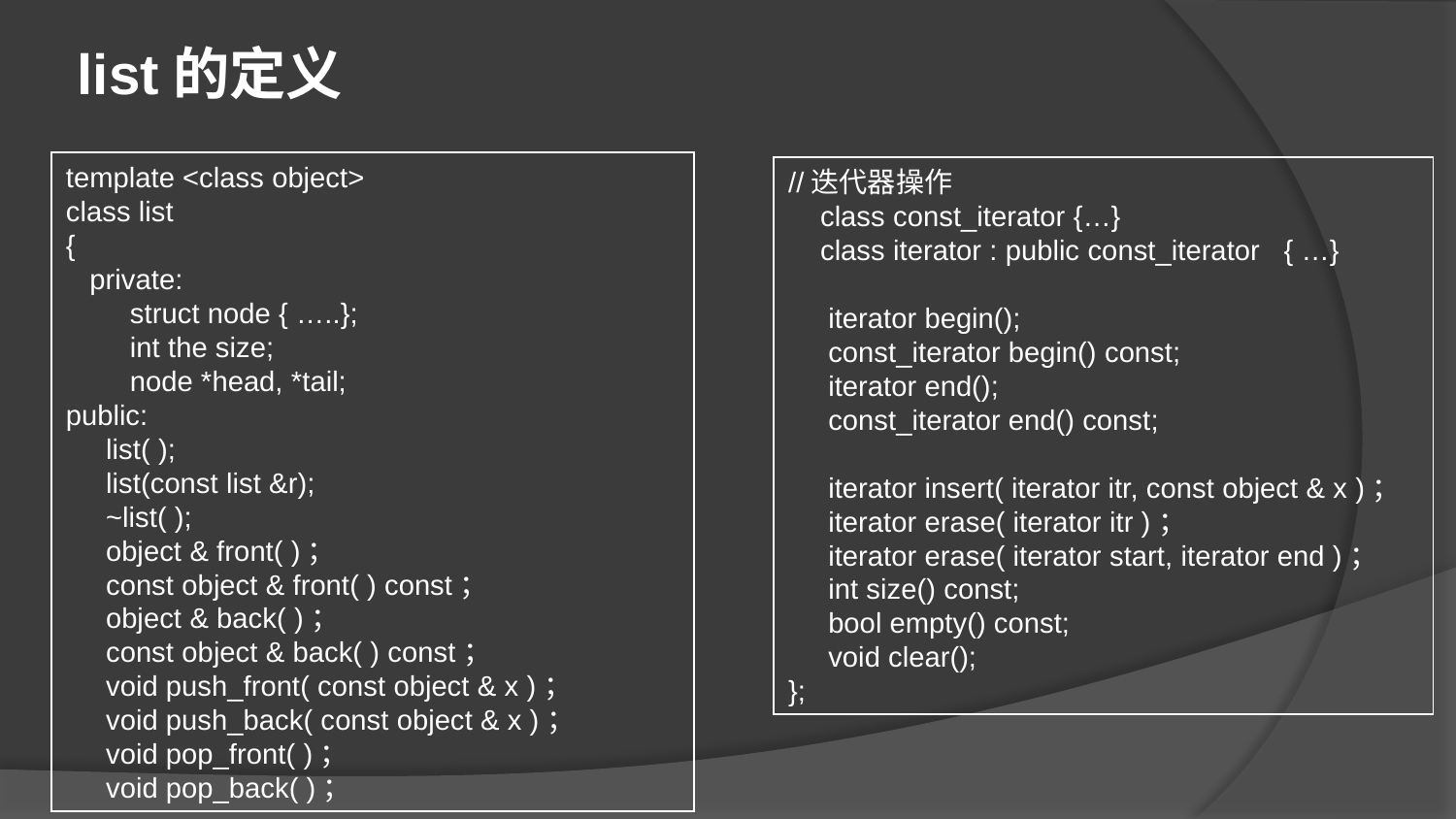

list的定义
template <class object>
class list
{
   private:
        struct node { …..};
        int the size;
        node *head, *tail;
public:
     list( );
     list(const list &r);
     ~list( );
     object & front( )；
     const object & front( ) const；
     object & back( )；
     const object & back( ) const；
     void push_front( const object & x )；
     void push_back( const object & x )；
     void pop_front( )；
     void pop_back( )；
//迭代器操作
    class const_iterator {…}
    class iterator : public const_iterator   { …}

     iterator begin();
     const_iterator begin() const;
     iterator end();
     const_iterator end() const;

     iterator insert( iterator itr, const object & x )；
     iterator erase( iterator itr )；
     iterator erase( iterator start, iterator end )；
     int size() const;
     bool empty() const;
     void clear();
};